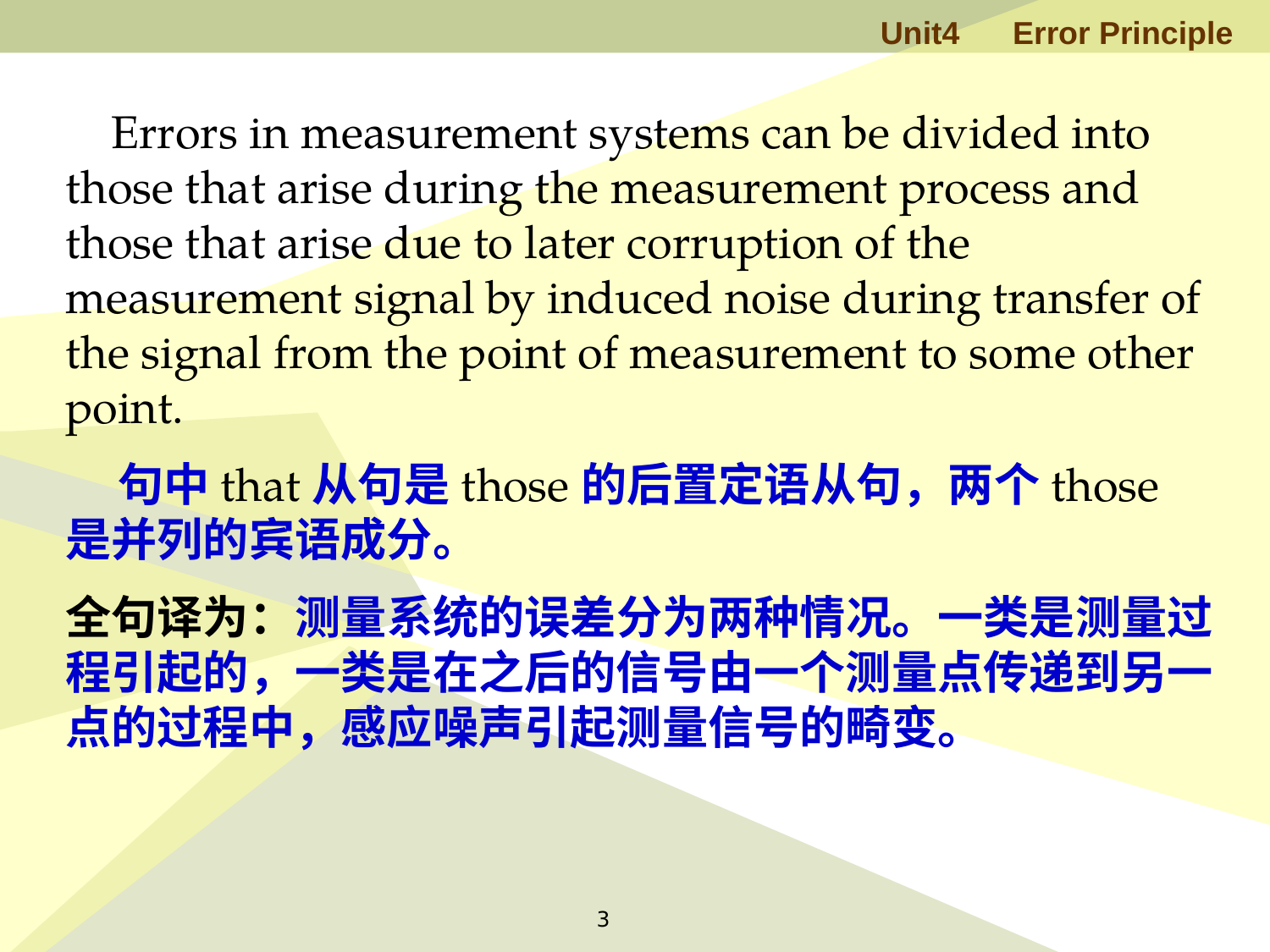

Errors in measurement systems can be divided into those that arise during the measurement process and those that arise due to later corruption of the measurement signal by induced noise during transfer of the signal from the point of measurement to some other point.
    句中that从句是those的后置定语从句，两个those是并列的宾语成分。
全句译为：测量系统的误差分为两种情况。一类是测量过程引起的，一类是在之后的信号由一个测量点传递到另一点的过程中，感应噪声引起测量信号的畸变。
3